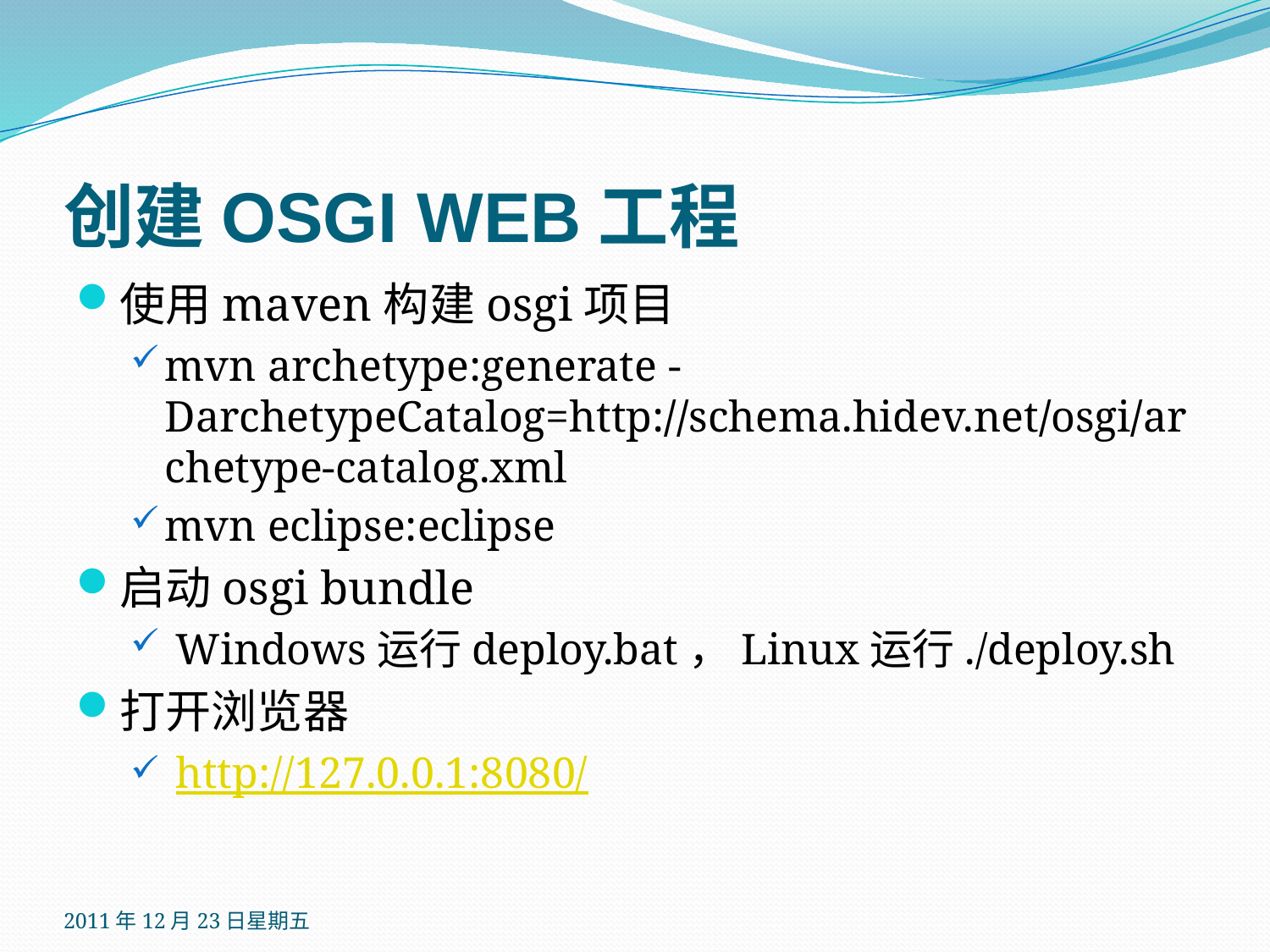

# 创建OSGI WEB工程
使用maven构建osgi项目
mvn archetype:generate -DarchetypeCatalog=http://schema.hidev.net/osgi/archetype-catalog.xml
mvn eclipse:eclipse
启动osgi bundle
 Windows运行deploy.bat，Linux运行./deploy.sh
打开浏览器
 http://127.0.0.1:8080/

2011年12月23日星期五